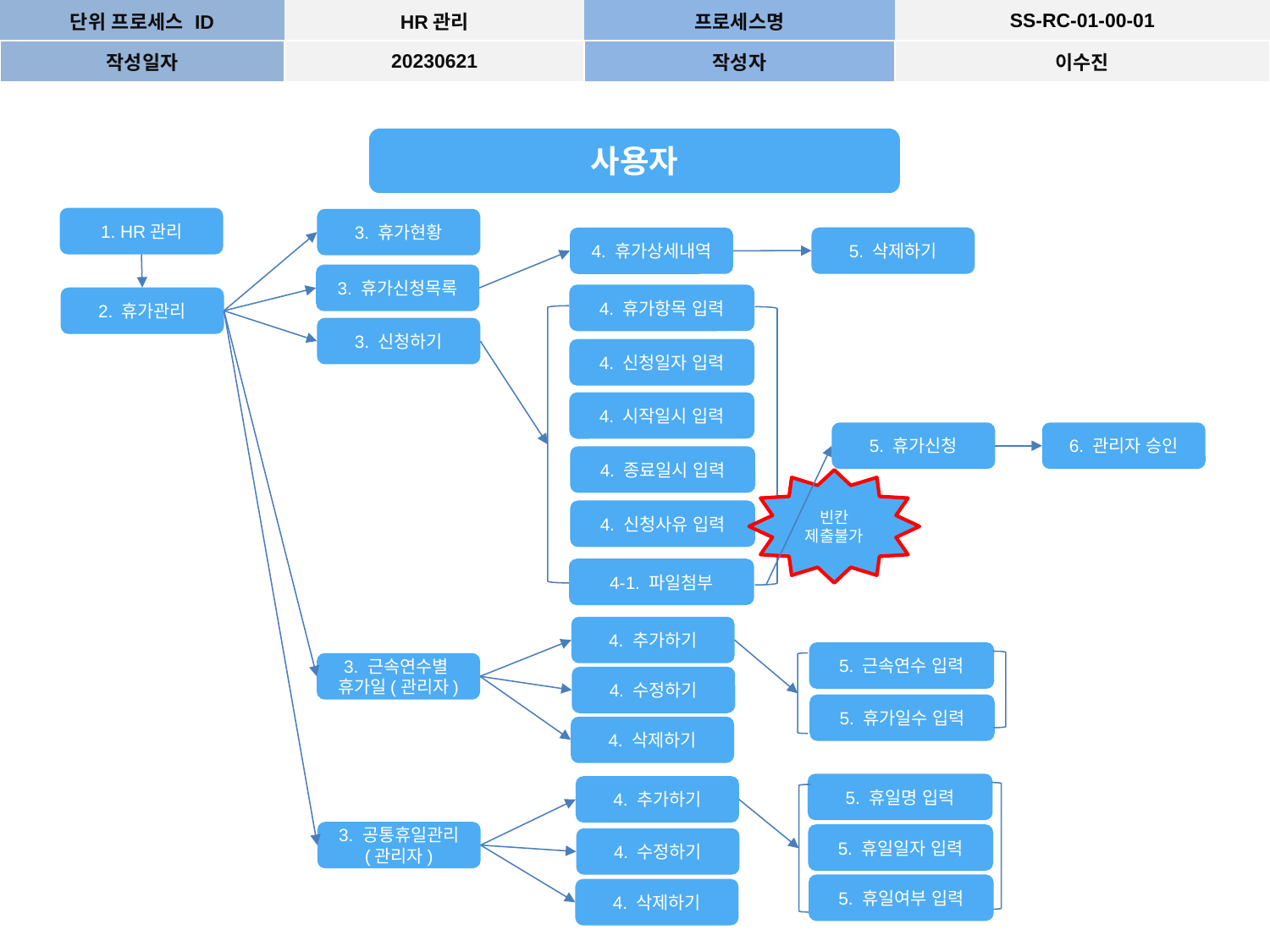

| 단위 프로세스 ID | HR관리 | 프로세스명 | SS-RC-01-00-01 |
| --- | --- | --- | --- |
| 작성일자 | 20230621 | 작성자 | 이수진 |
사용자
1. HR관리
3. 휴가현황
5. 삭제하기
4. 휴가상세내역
3. 휴가신청목록
4. 휴가항목 입력
2. 휴가관리

3. 신청하기
4. 신청일자 입력
4. 시작일시 입력
5. 휴가신청
6. 관리자 승인
4. 종료일시 입력
빈칸
제출불가
4. 신청사유 입력
4-1. 파일첨부
4. 추가하기
5. 근속연수 입력

3. 근속연수별
휴가일(관리자)
4. 수정하기
5. 휴가일수 입력
4. 삭제하기
5. 휴일명 입력
4. 추가하기

3. 공통휴일관리
(관리자)
5. 휴일일자 입력
4. 수정하기
5. 휴일여부 입력
4. 삭제하기